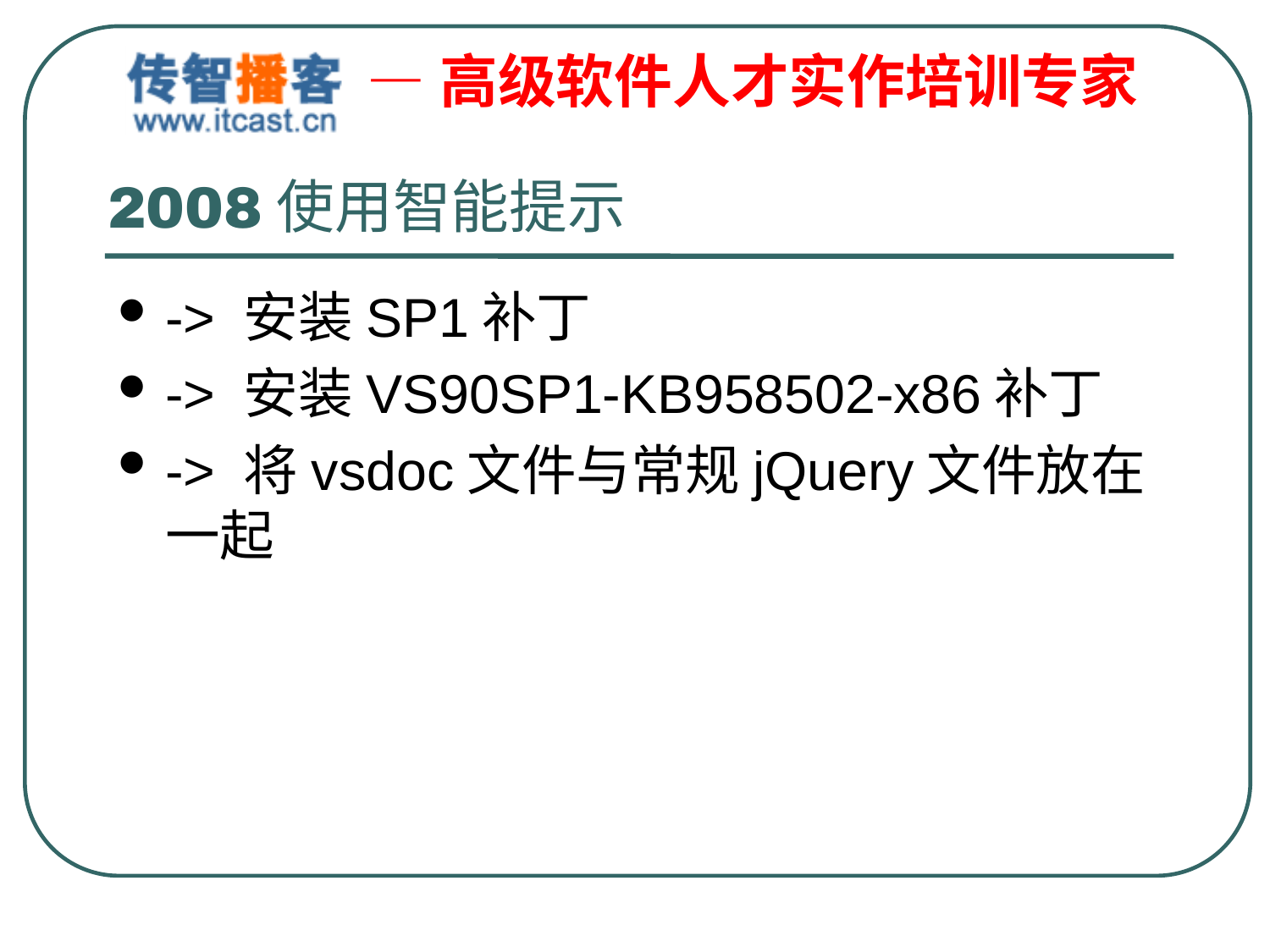

# 2008使用智能提示
-> 安装SP1补丁
-> 安装VS90SP1-KB958502-x86补丁
-> 将vsdoc文件与常规jQuery文件放在一起